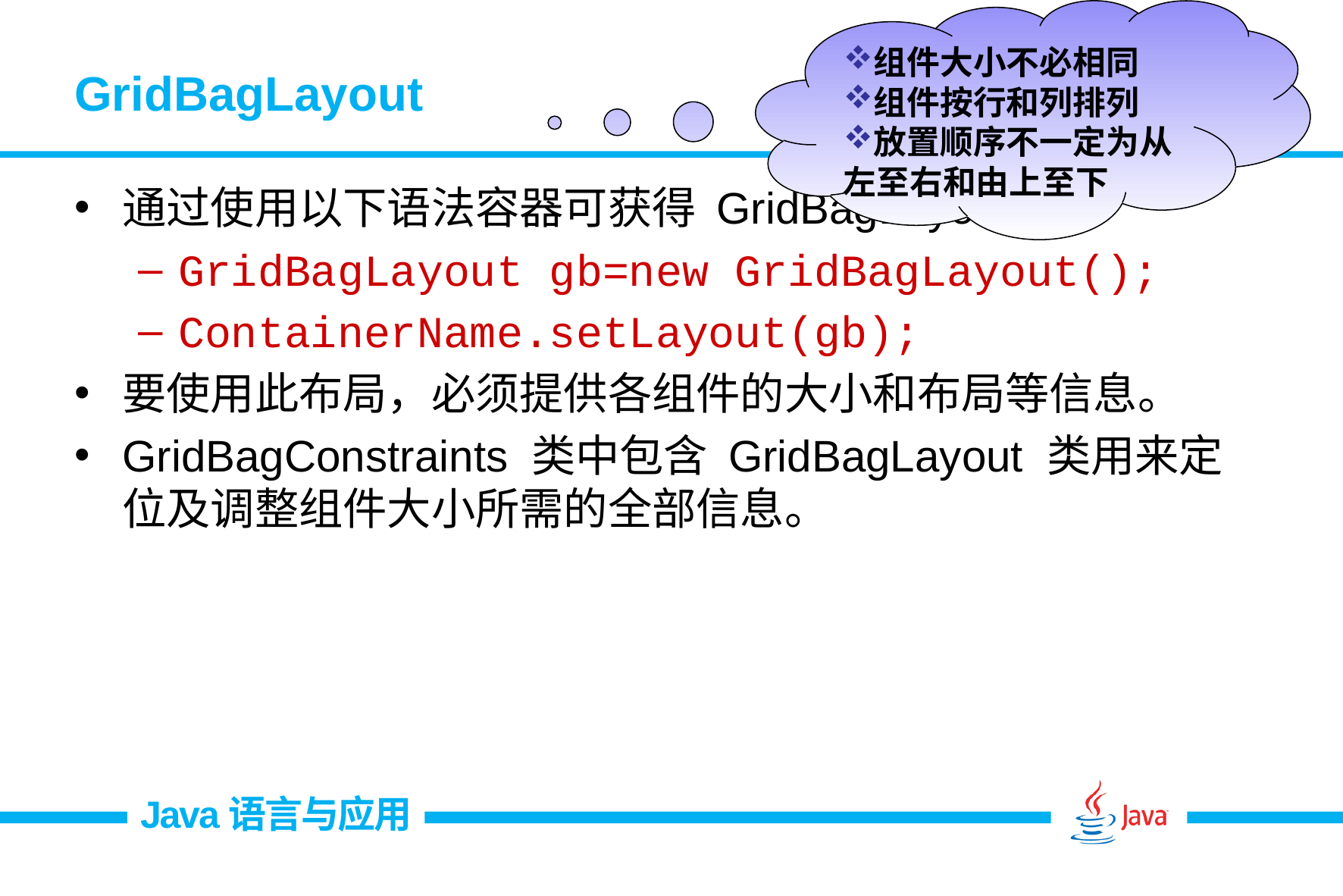

组件大小不必相同
组件按行和列排列
放置顺序不一定为从左至右和由上至下
# GridBagLayout
通过使用以下语法容器可获得 GridBagLayout：
GridBagLayout gb=new GridBagLayout();
ContainerName.setLayout(gb);
要使用此布局，必须提供各组件的大小和布局等信息。
GridBagConstraints 类中包含 GridBagLayout 类用来定位及调整组件大小所需的全部信息。